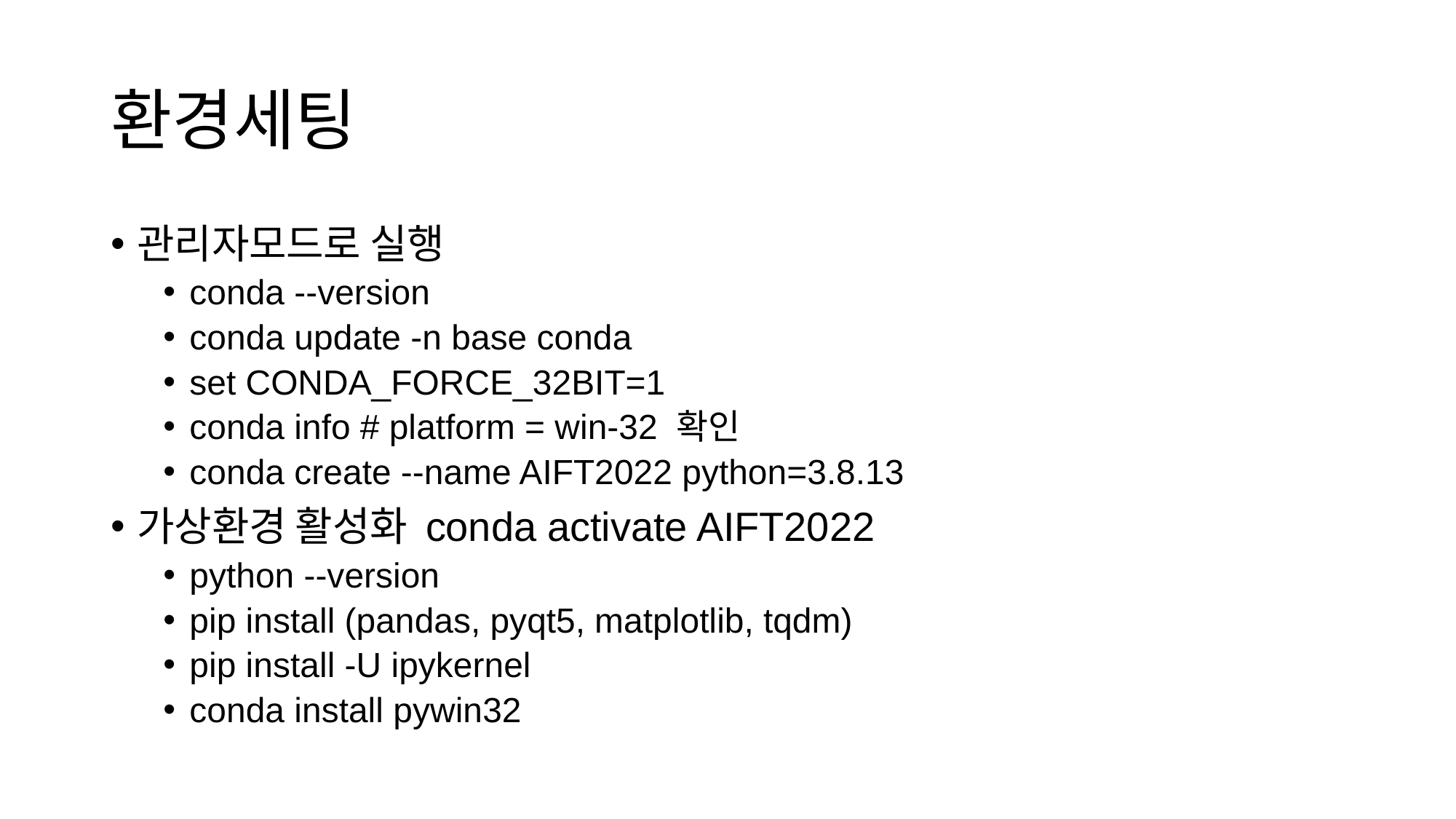

# 환경세팅
관리자모드로 실행
conda --version
conda update -n base conda
set CONDA_FORCE_32BIT=1
conda info # platform = win-32 확인
conda create --name AIFT2022 python=3.8.13
가상환경 활성화 conda activate AIFT2022
python --version
pip install (pandas, pyqt5, matplotlib, tqdm)
pip install -U ipykernel
conda install pywin32